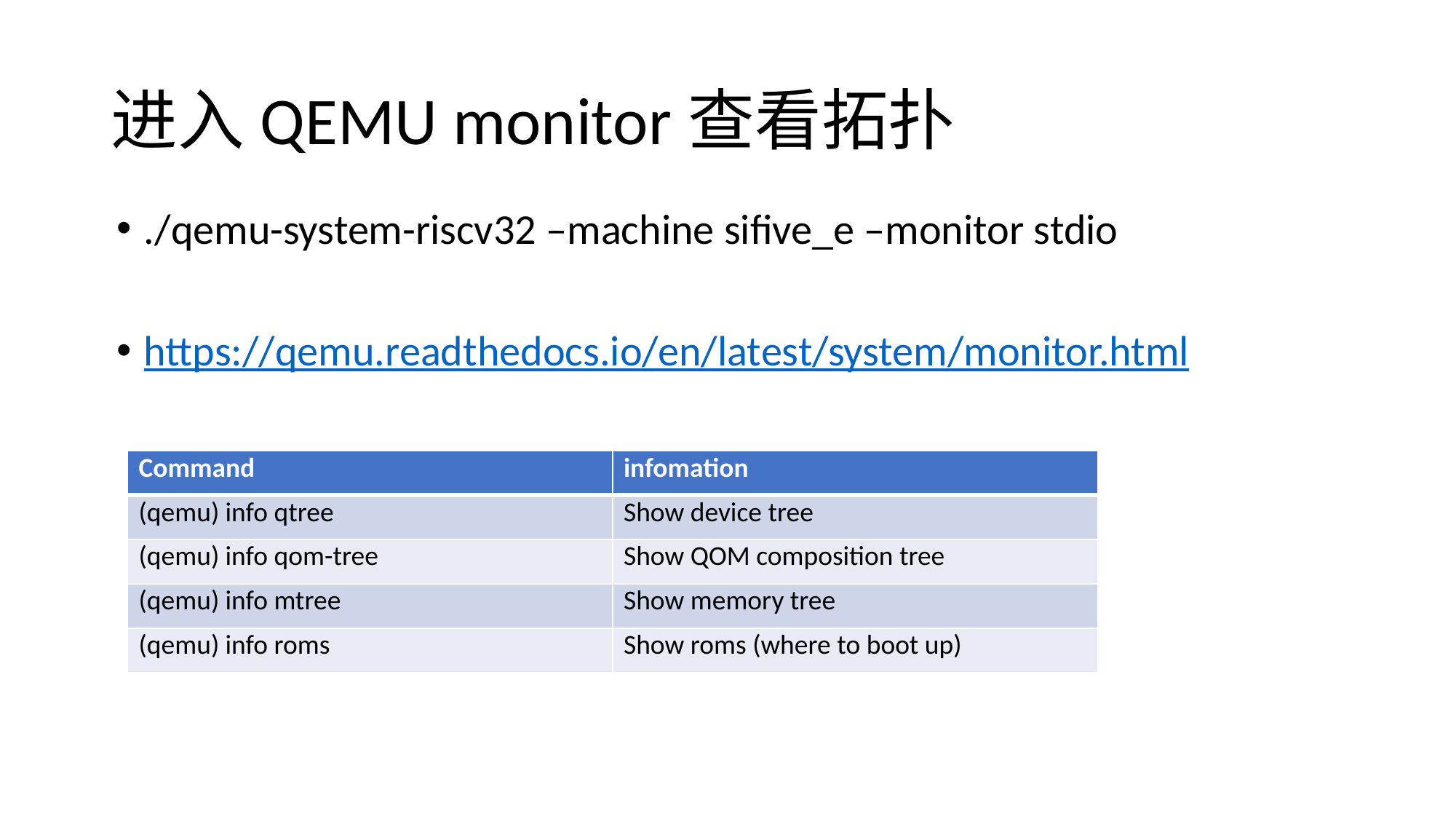

# 进入QEMU monitor查看拓扑
./qemu-system-riscv32 –machine sifive_e –monitor stdio

https://qemu.readthedocs.io/en/latest/system/monitor.html

| Command | infomation |
| --- | --- |
| (qemu) info qtree | Show device tree |
| (qemu) info qom-tree | Show QOM composition tree |
| (qemu) info mtree | Show memory tree |
| (qemu) info roms | Show roms (where to boot up) |